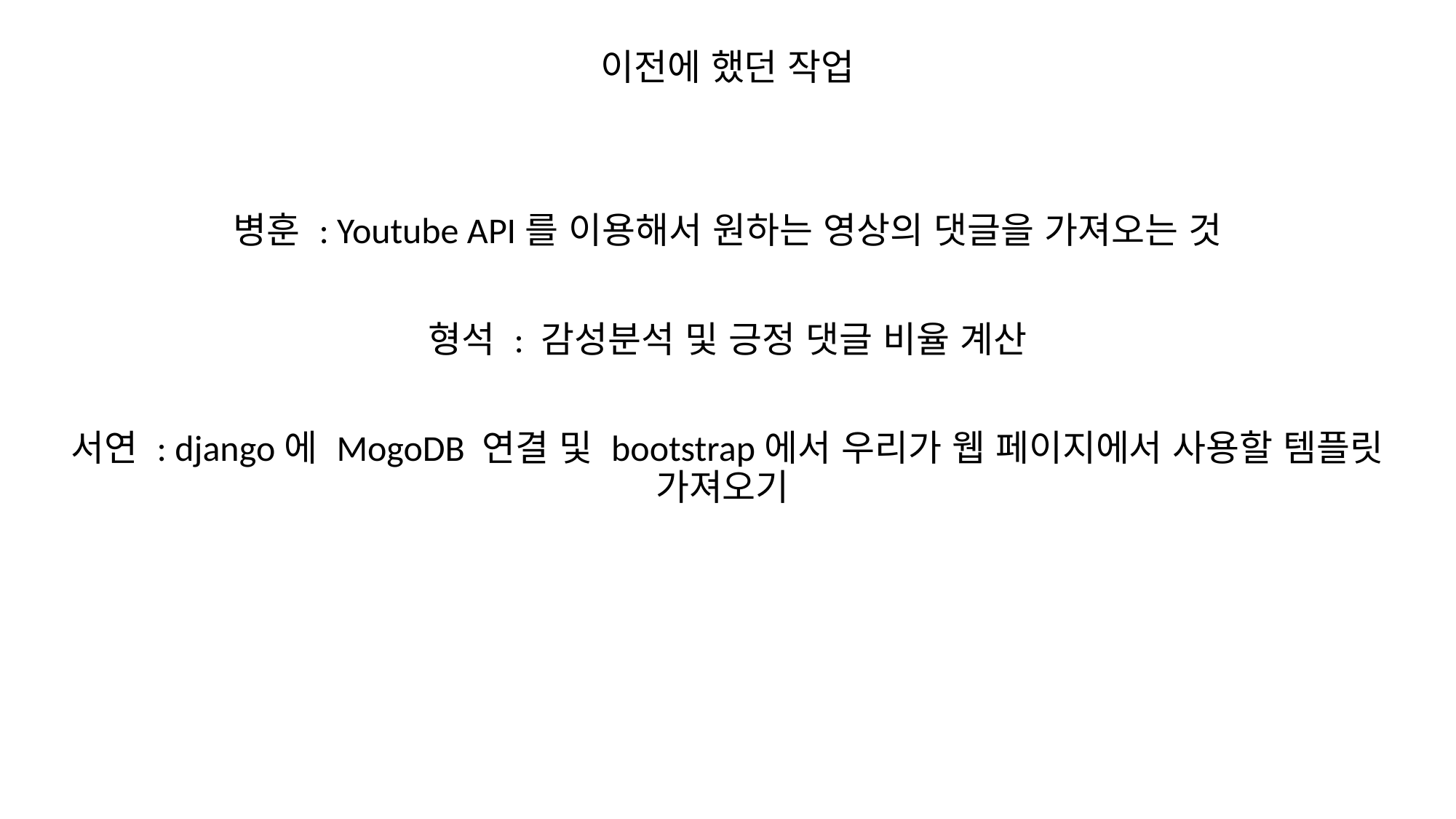

이전에 했던 작업

병훈 : Youtube API를 이용해서 원하는 영상의 댓글을 가져오는 것

형석 : 감성분석 및 긍정 댓글 비율 계산

서연 : django에 MogoDB 연결 및 bootstrap에서 우리가 웹 페이지에서 사용할 템플릿 가져오기